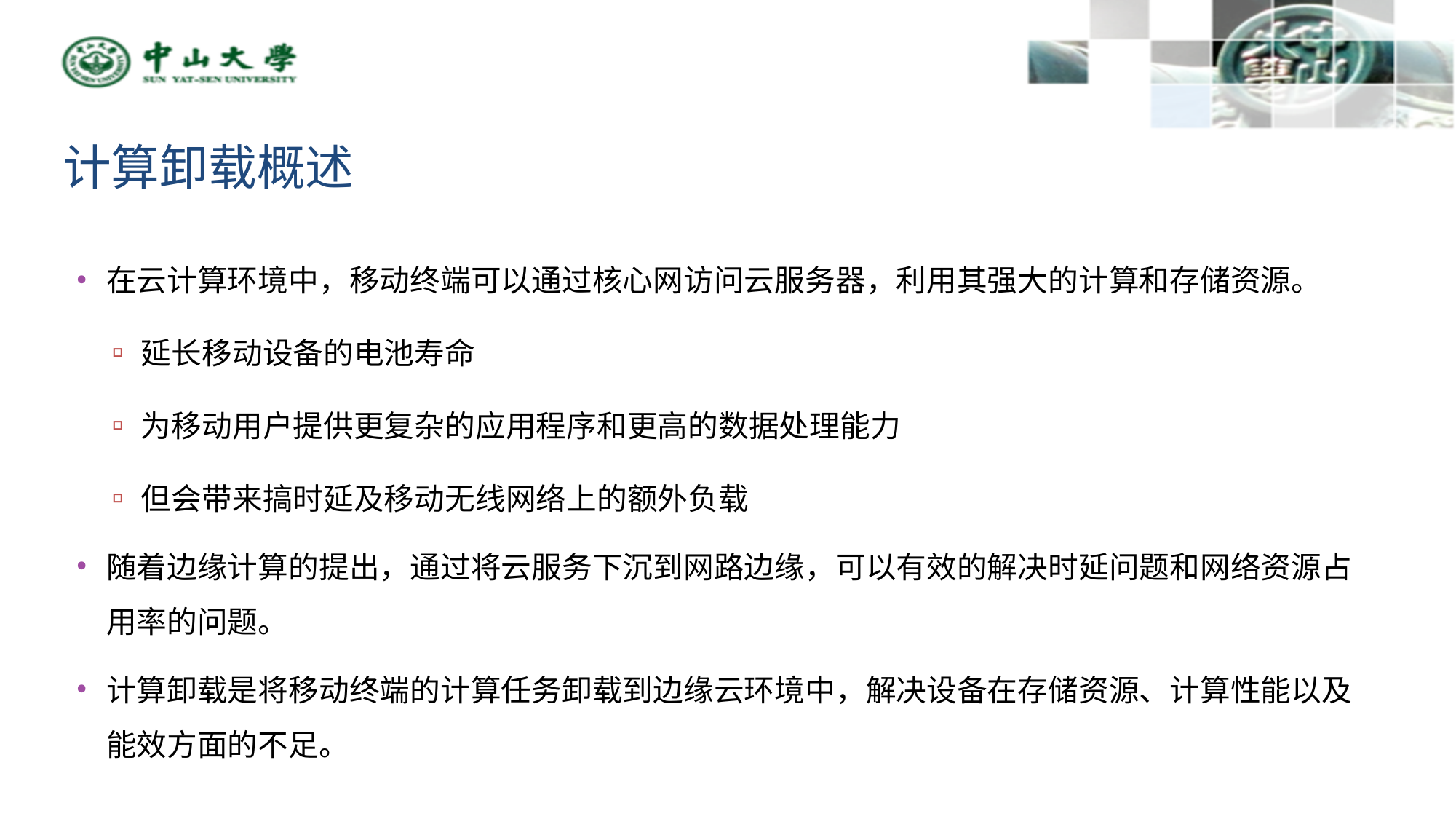

2
# 计算卸载概述
在云计算环境中，移动终端可以通过核心网访问云服务器，利用其强大的计算和存储资源。
延长移动设备的电池寿命
为移动用户提供更复杂的应用程序和更高的数据处理能力
但会带来搞时延及移动无线网络上的额外负载
随着边缘计算的提出，通过将云服务下沉到网路边缘，可以有效的解决时延问题和网络资源占用率的问题。
计算卸载是将移动终端的计算任务卸载到边缘云环境中，解决设备在存储资源、计算性能以及能效方面的不足。